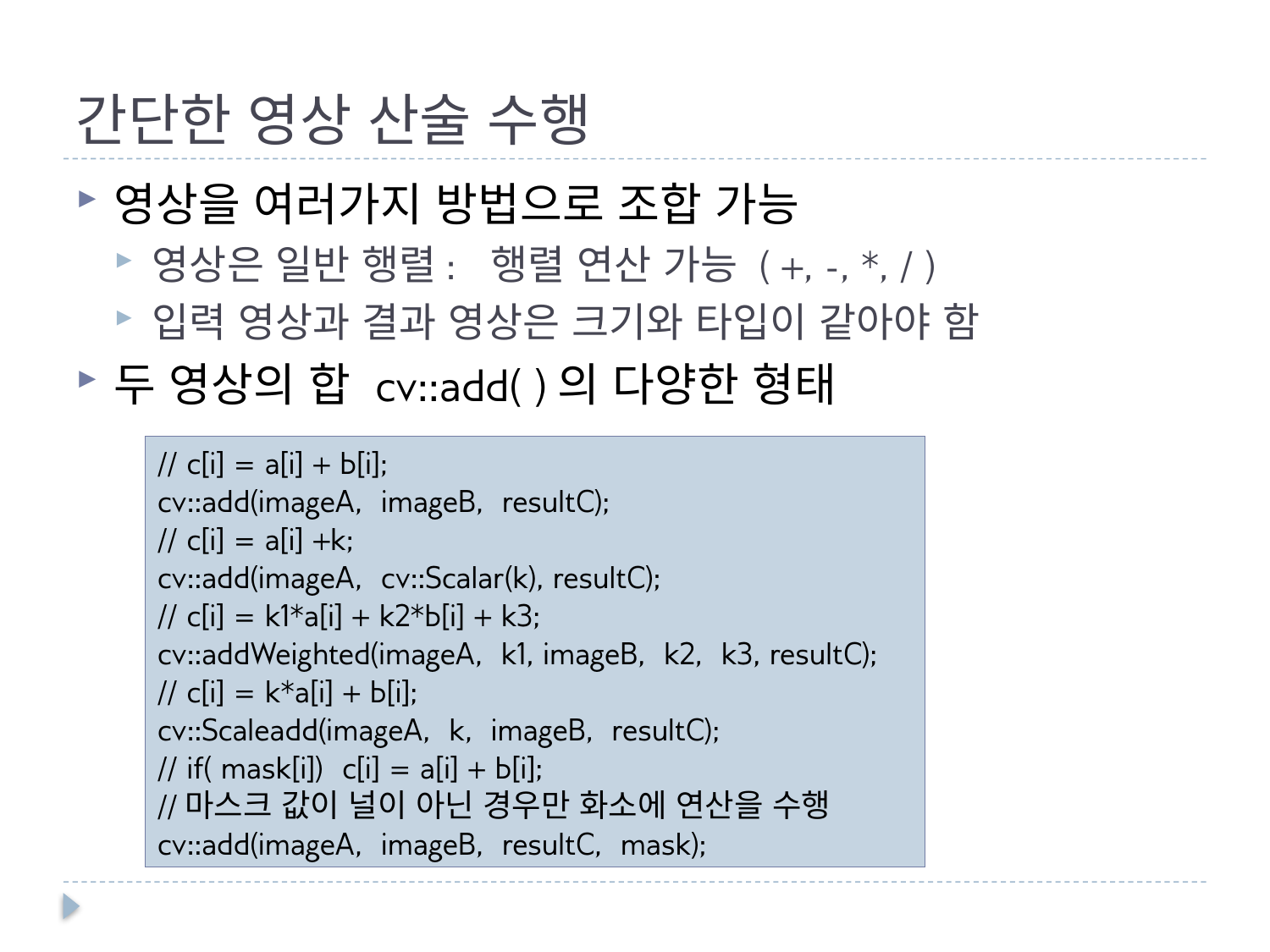

# 간단한 영상 산술 수행
영상을 여러가지 방법으로 조합 가능
영상은 일반 행렬:  행렬 연산 가능 ( +, -, *, / )
입력 영상과 결과 영상은 크기와 타입이 같아야 함
두 영상의 합 cv::add( )의 다양한 형태

// c[i] = a[i] + b[i];
cv::add(imageA,  imageB,  resultC);
// c[i] = a[i] +k;
cv::add(imageA,  cv::Scalar(k), resultC);
// c[i] = k1*a[i] + k2*b[i] + k3;
cv::addWeighted(imageA,  k1, imageB,  k2,  k3, resultC);
// c[i] = k*a[i] + b[i];
cv::Scaleadd(imageA,  k,  imageB,  resultC);
// if( mask[i])  c[i] = a[i] + b[i];
//마스크 값이 널이 아닌 경우만 화소에 연산을 수행
cv::add(imageA,  imageB,  resultC,  mask);